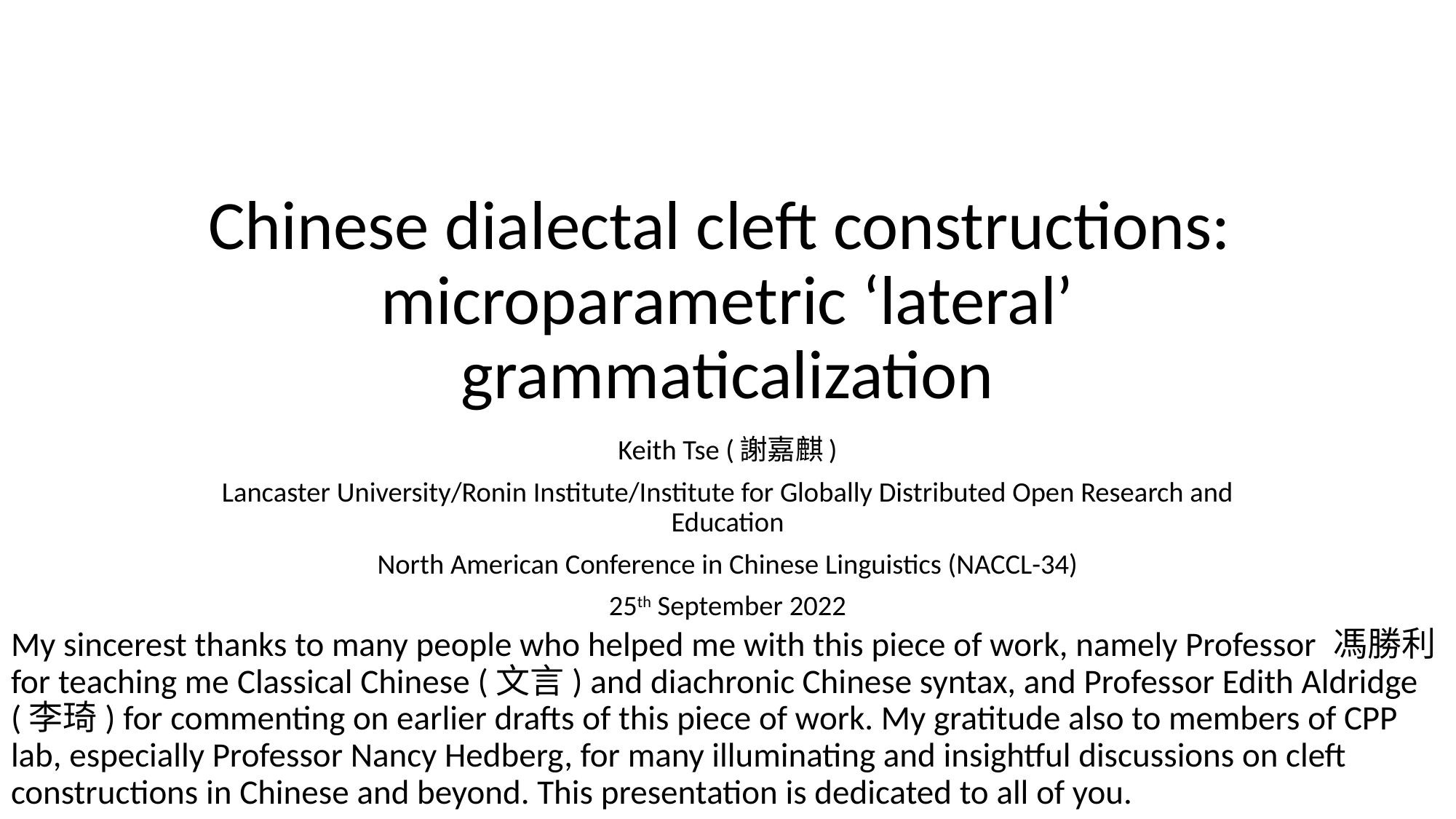

# Chinese dialectal cleft constructions: microparametric ‘lateral’ grammaticalization
Keith Tse (謝嘉麒)
Lancaster University/Ronin Institute/Institute for Globally Distributed Open Research and Education
North American Conference in Chinese Linguistics (NACCL-34)
25th September 2022
My sincerest thanks to many people who helped me with this piece of work, namely Professor 馮勝利 for teaching me Classical Chinese (文言) and diachronic Chinese syntax, and Professor Edith Aldridge (李琦) for commenting on earlier drafts of this piece of work. My gratitude also to members of CPP lab, especially Professor Nancy Hedberg, for many illuminating and insightful discussions on cleft constructions in Chinese and beyond. This presentation is dedicated to all of you.